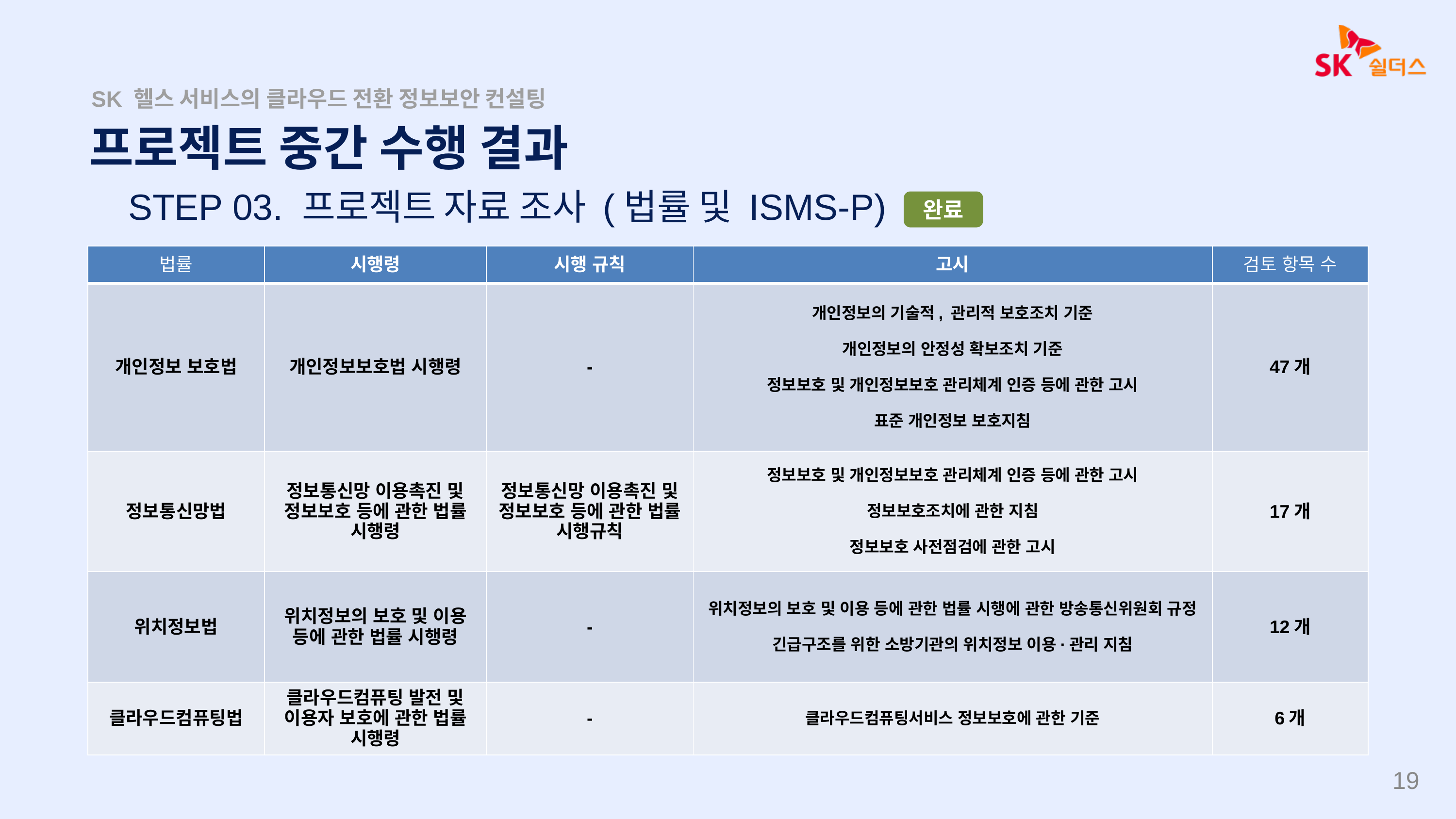

SK 헬스 서비스의 클라우드 전환 정보보안 컨설팅
프로젝트 중간 수행 결과
STEP 03. 프로젝트 자료 조사 (법률 및 ISMS-P)
완료
| 법률 | 시행령 | 시행 규칙 | 고시 | 검토 항목 수 |
| --- | --- | --- | --- | --- |
| 개인정보 보호법 | 개인정보보호법 시행령 | - | 개인정보의 기술적, 관리적 보호조치 기준 개인정보의 안정성 확보조치 기준 정보보호 및 개인정보보호 관리체계 인증 등에 관한 고시 표준 개인정보 보호지침 | 47개 |
| 정보통신망법 | 정보통신망 이용촉진 및 정보보호 등에 관한 법률 시행령 | 정보통신망 이용촉진 및 정보보호 등에 관한 법률 시행규칙 | 정보보호 및 개인정보보호 관리체계 인증 등에 관한 고시 정보보호조치에 관한 지침 정보보호 사전점검에 관한 고시 | 17개 |
| 위치정보법 | 위치정보의 보호 및 이용 등에 관한 법률 시행령 | - | 위치정보의 보호 및 이용 등에 관한 법률 시행에 관한 방송통신위원회 규정 긴급구조를 위한 소방기관의 위치정보 이용·관리 지침 | 12개 |
| 클라우드컴퓨팅법 | 클라우드컴퓨팅 발전 및 이용자 보호에 관한 법률 시행령 | - | 클라우드컴퓨팅서비스 정보보호에 관한 기준 | 6개 |
19